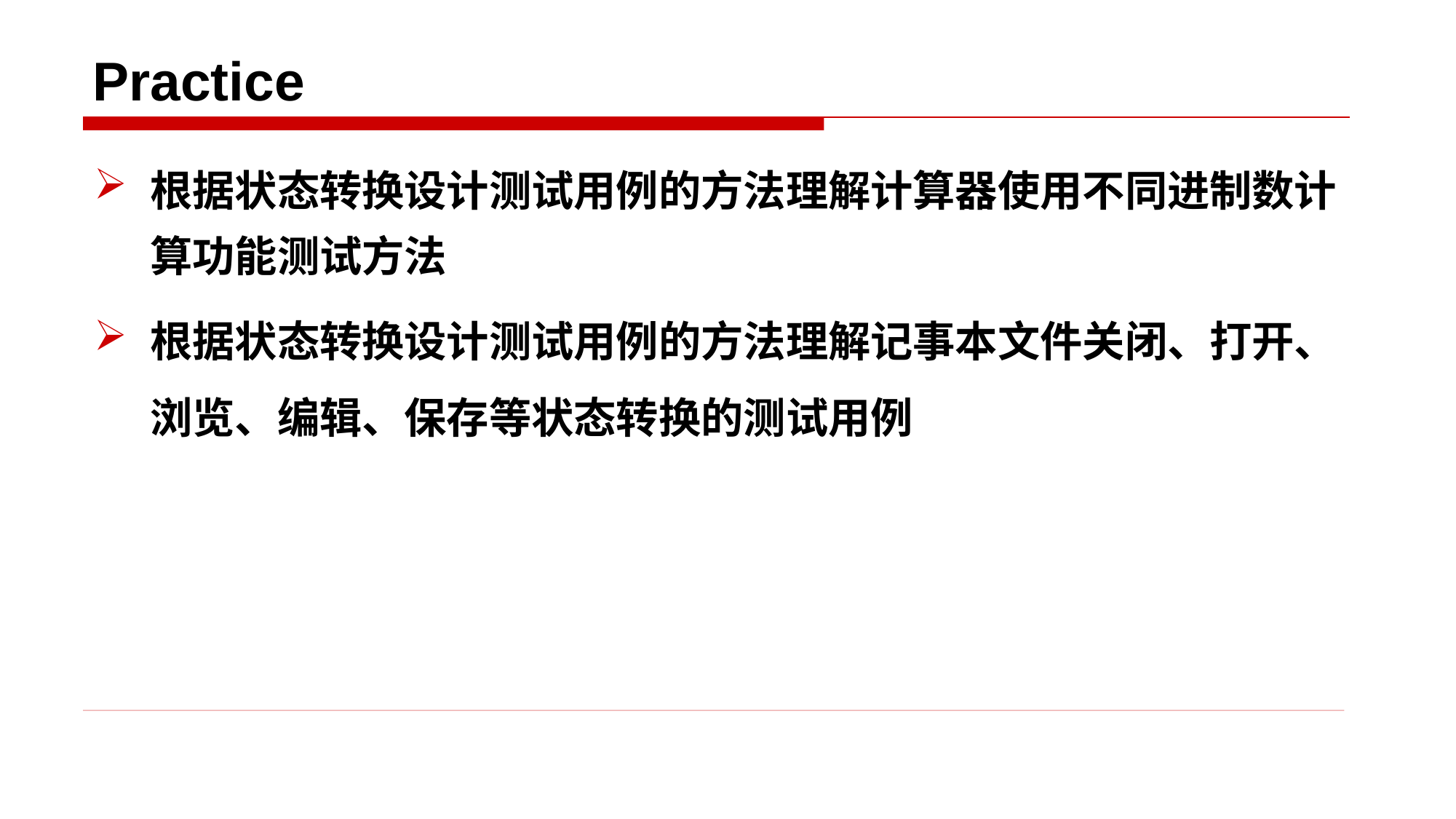

# Practice
根据状态转换设计测试用例的方法理解计算器使用不同进制数计算功能测试方法
根据状态转换设计测试用例的方法理解记事本文件关闭、打开、浏览、编辑、保存等状态转换的测试用例